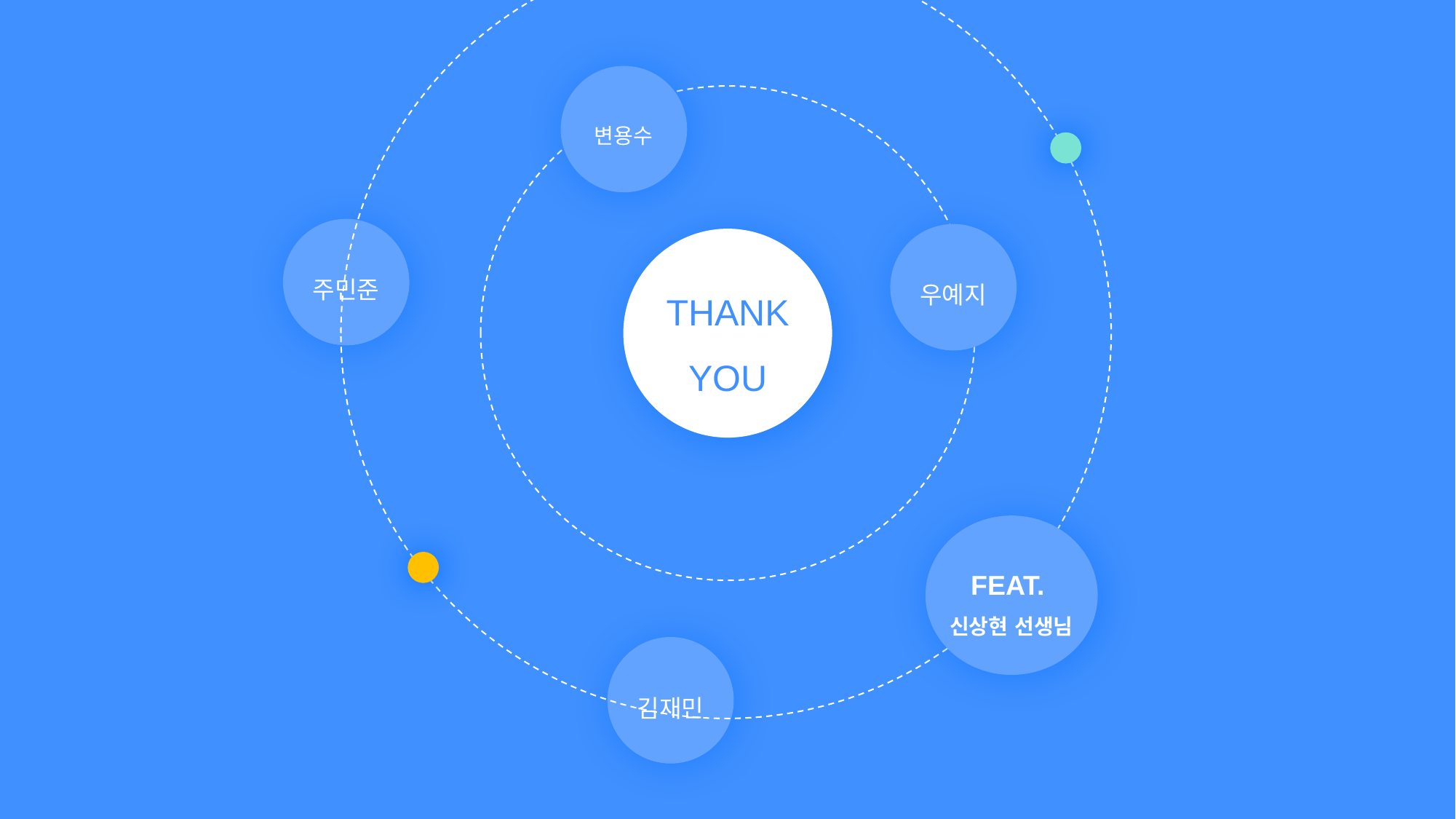

변용수

주민준
우예지
THANK
YOU
FEAT.
신상현 선생님

김재민